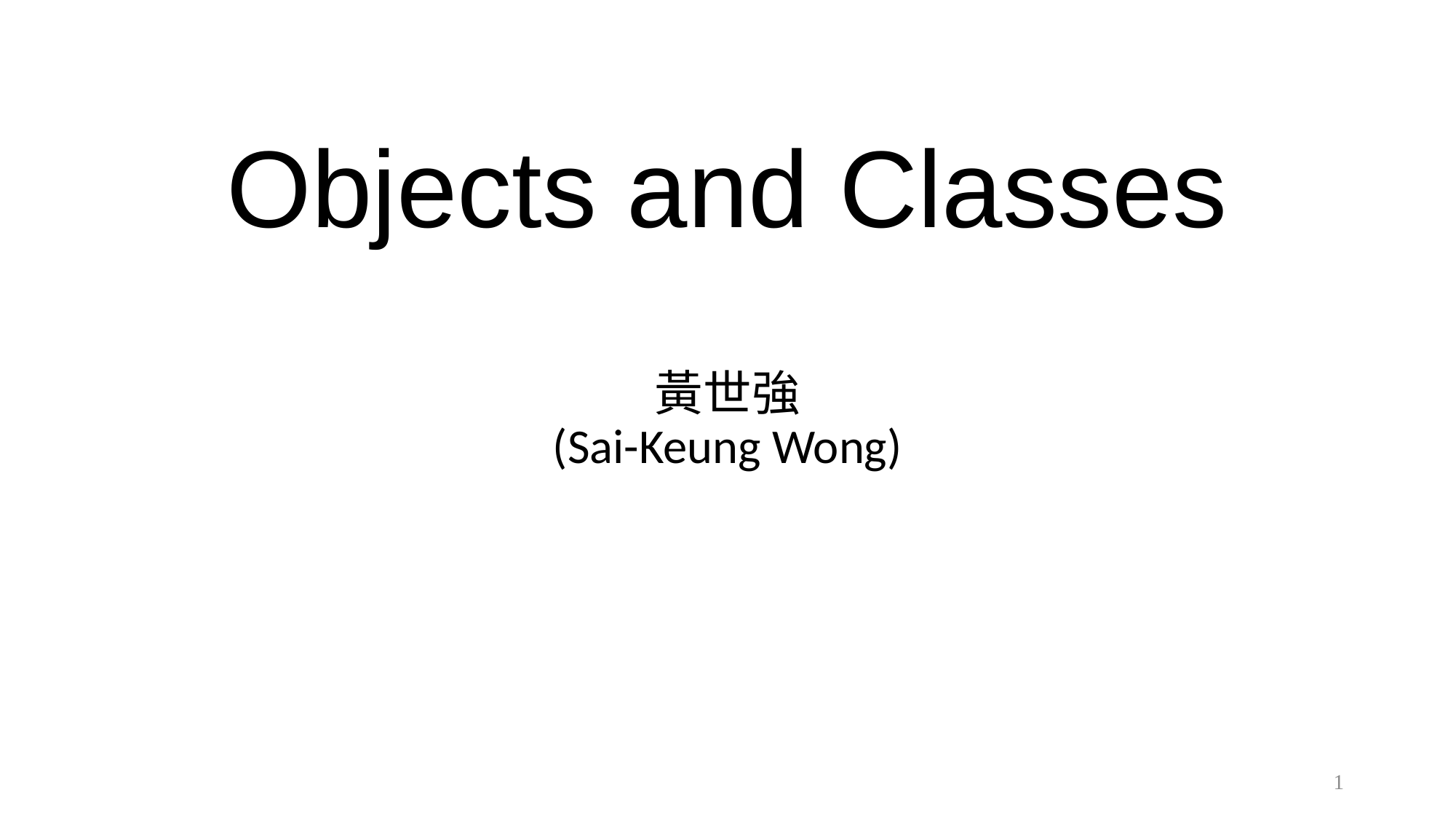

# Objects and Classes 黃世強 (Sai-Keung Wong)
1